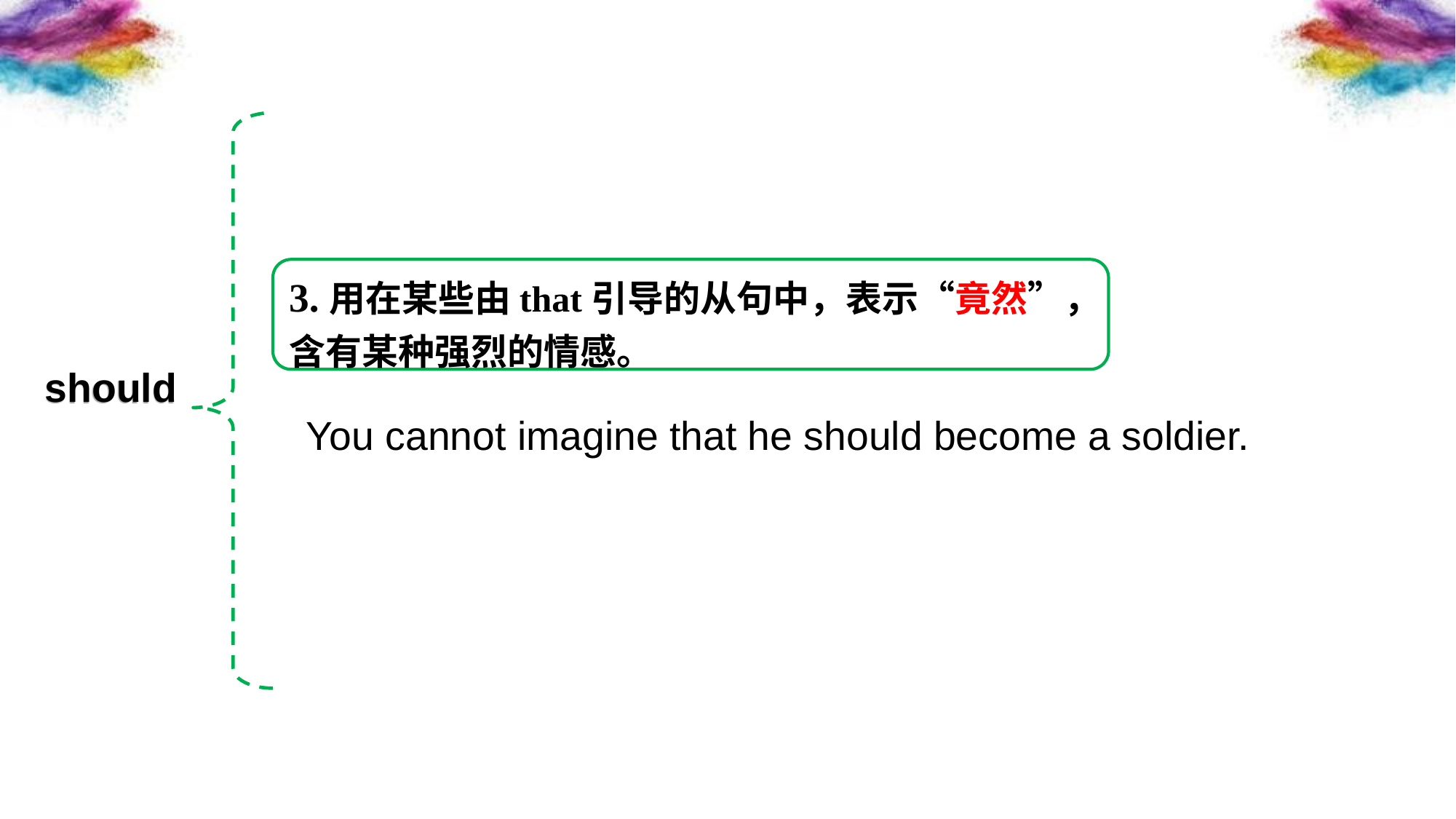

3.用在某些由that引导的从句中，表示“竟然”，含有某种强烈的情感。
 should

  You cannot imagine that he should become a soldier.